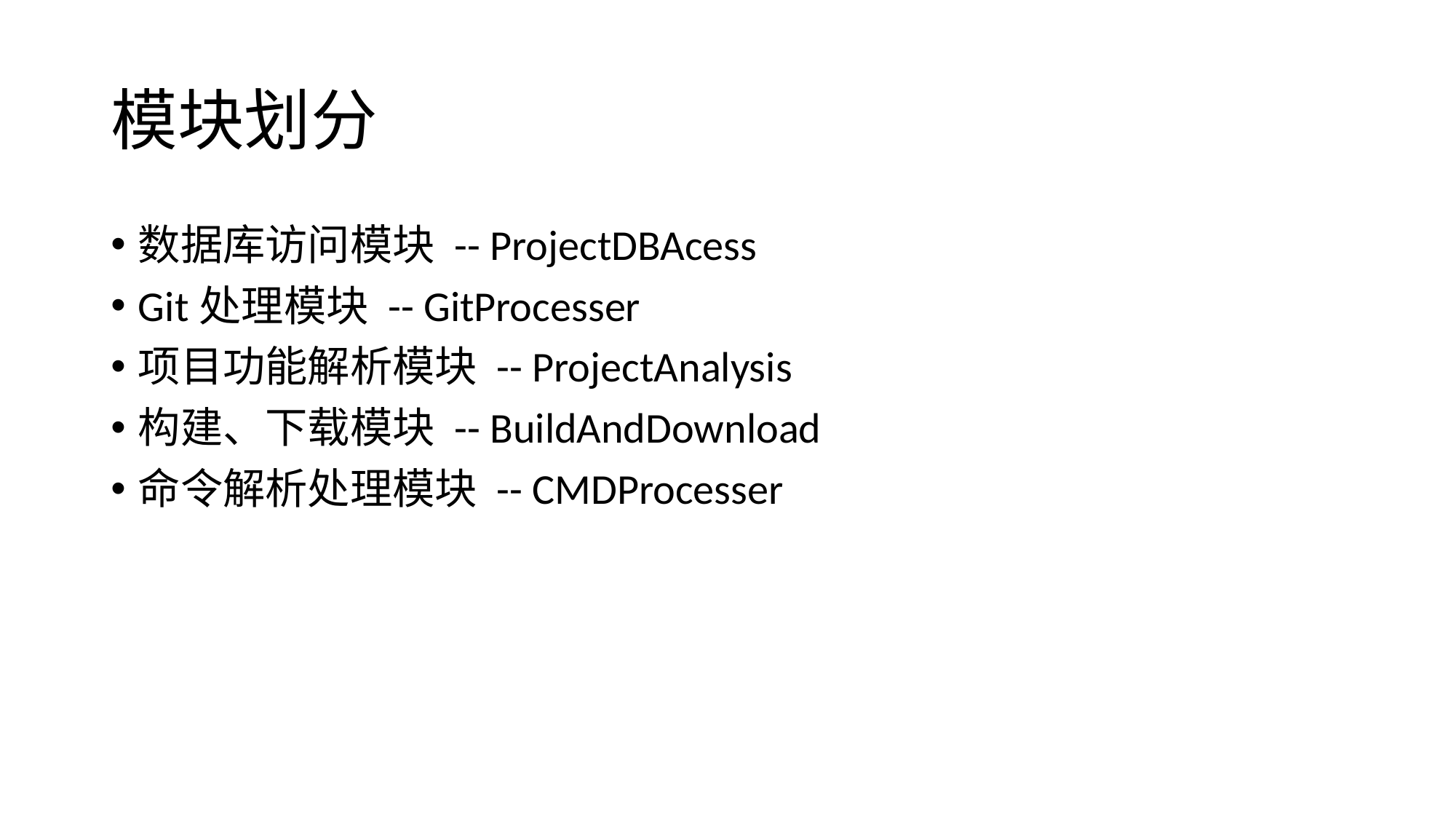

# 模块划分
数据库访问模块 -- ProjectDBAcess
Git处理模块 -- GitProcesser
项目功能解析模块 -- ProjectAnalysis
构建、下载模块 -- BuildAndDownload
命令解析处理模块 -- CMDProcesser